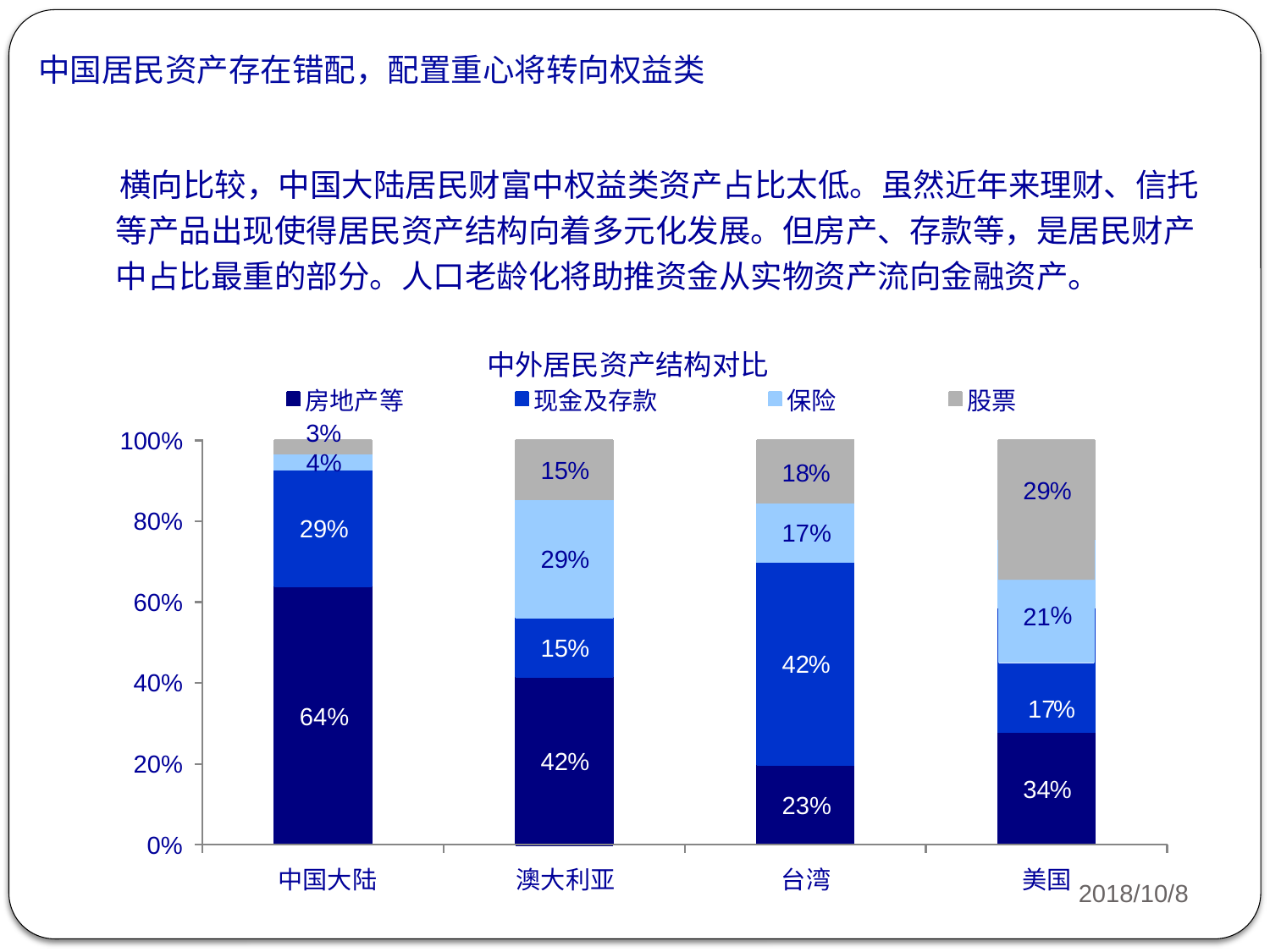

中国居民资产存在错配，配置重心将转向权益类
     横向比较，中国大陆居民财富中权益类资产占比太低。虽然近年来理财、信托等产品出现使得居民资产结构向着多元化发展。但房产、存款等，是居民财产中占比最重的部分。人口老龄化将助推资金从实物资产流向金融资产。

中外居民资产结构对比

房地产等
现金及存款
保险
股票

3
%
100%

4%

15
%
18
%

29
%

80%
29
%
17%

29
%

60%
%
21

15
%
42
%

40%

17
%
64%

42
%
20%

34
%
23%
0%

中国大陆
澳大利亚
台湾
美国
宗庆庆（上海财经大学）
2018/10/8